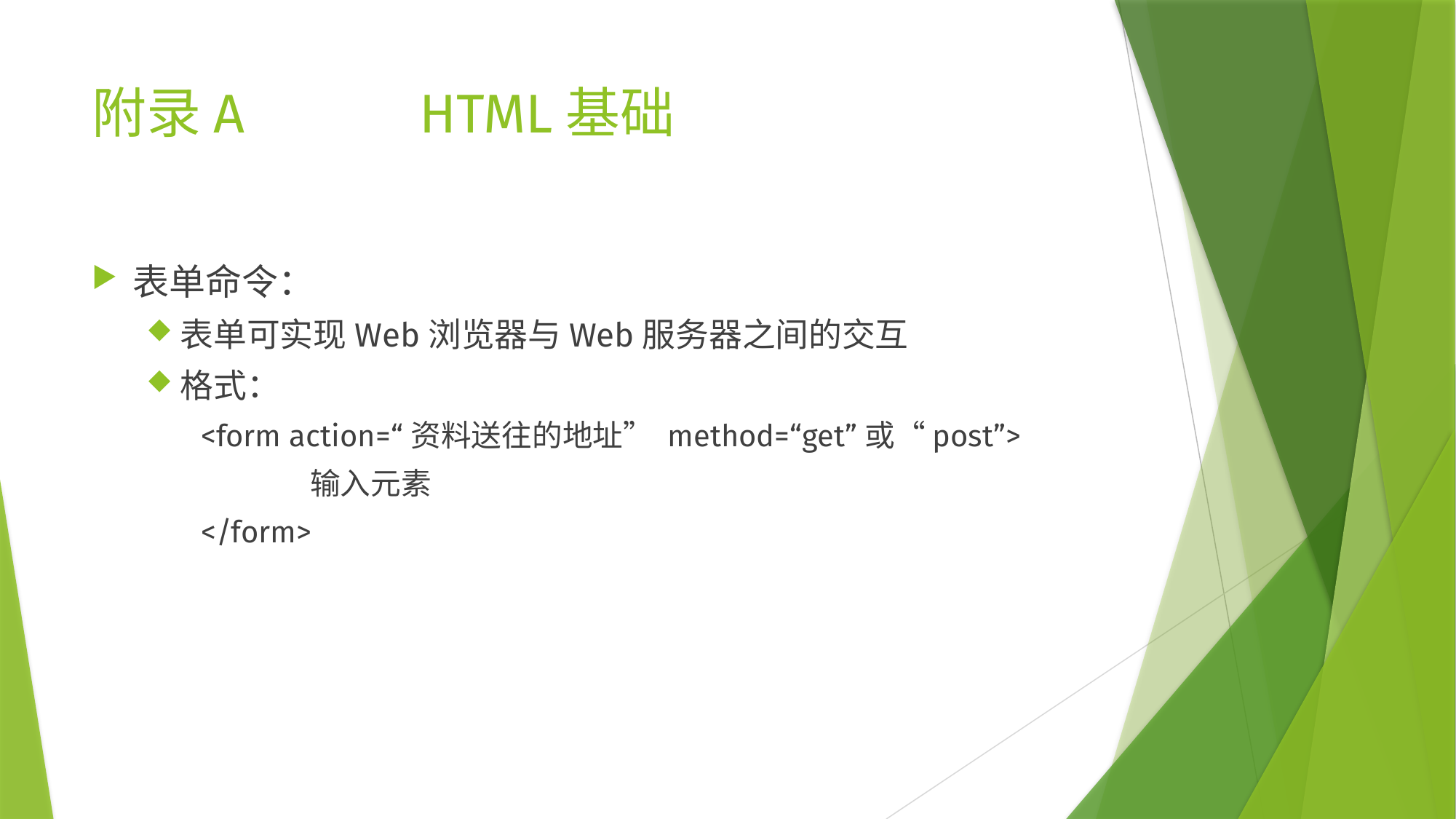

# 附录A		HTML基础
表单命令：
表单可实现Web浏览器与Web服务器之间的交互
格式：
<form action=“资料送往的地址” method=“get”或“post”>
	输入元素
</form>